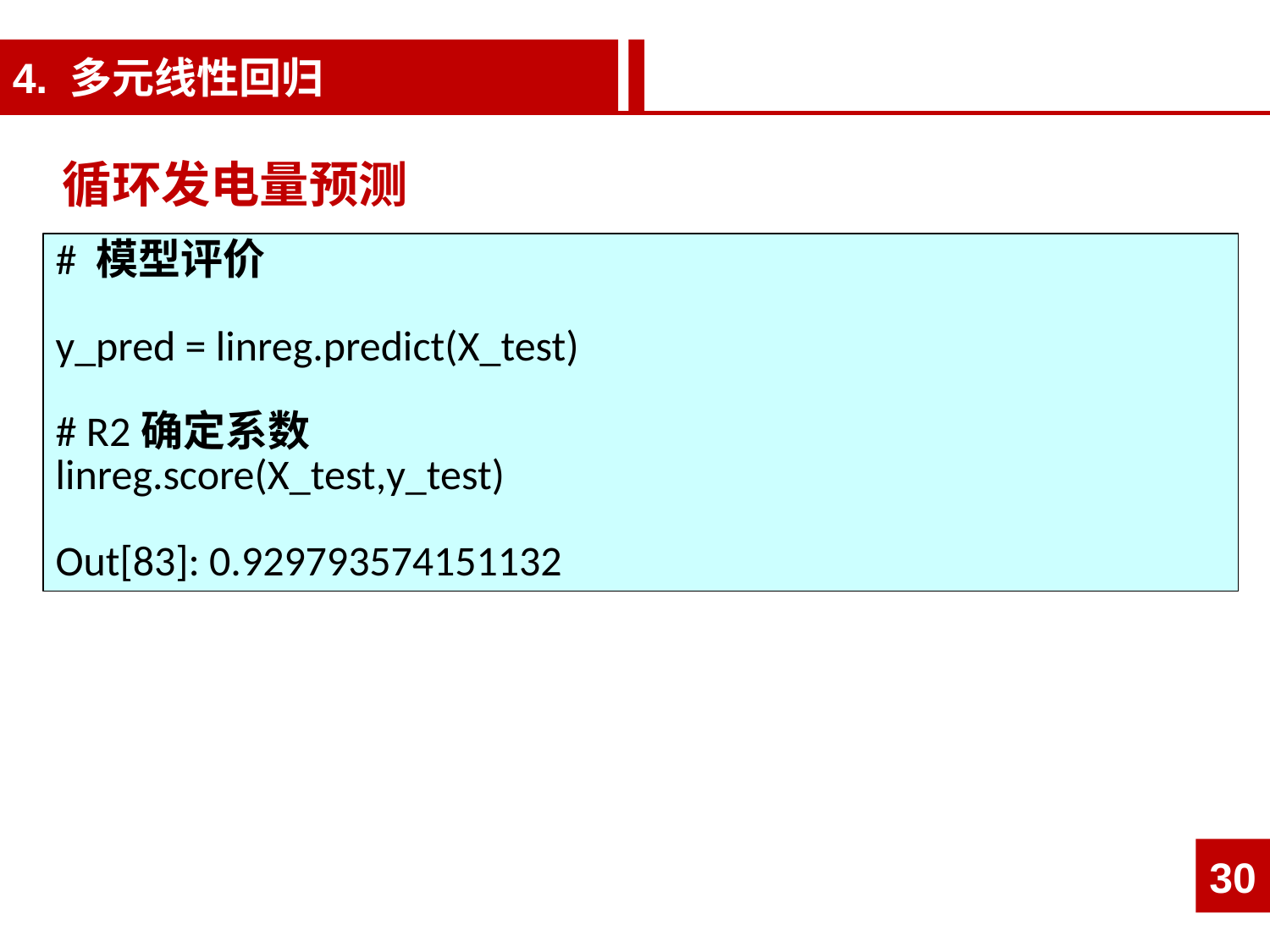

4. 多元线性回归

循环发电量预测

# 模型评价

y_pred = linreg.predict(X_test)

# R2确定系数
linreg.score(X_test,y_test)

Out[83]: 0.929793574151132
30